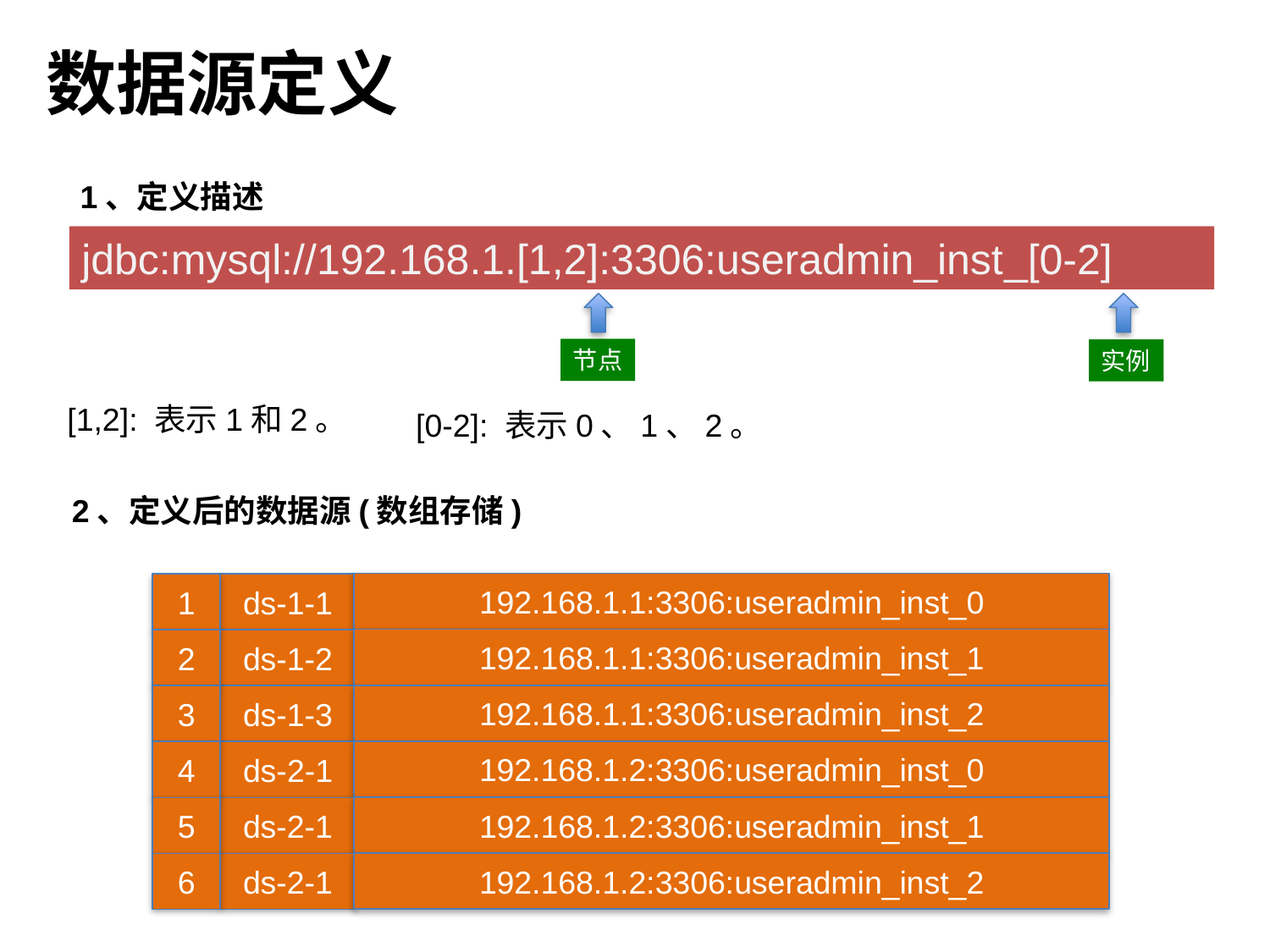

数据源定义
1、定义描述
jdbc:mysql://192.168.1.[1,2]:3306:useradmin_inst_[0-2]

节点
实例
[1,2]: 表示1和2。
[0-2]: 表示0、1、2。
2、定义后的数据源(数组存储)
192.168.1.1:3306:useradmin_inst_0
1
ds-1-1
192.168.1.1:3306:useradmin_inst_1
2
ds-1-2
192.168.1.1:3306:useradmin_inst_2
3
ds-1-3
192.168.1.2:3306:useradmin_inst_0
4
ds-2-1
192.168.1.2:3306:useradmin_inst_1
5
ds-2-1
192.168.1.2:3306:useradmin_inst_2
6
ds-2-1